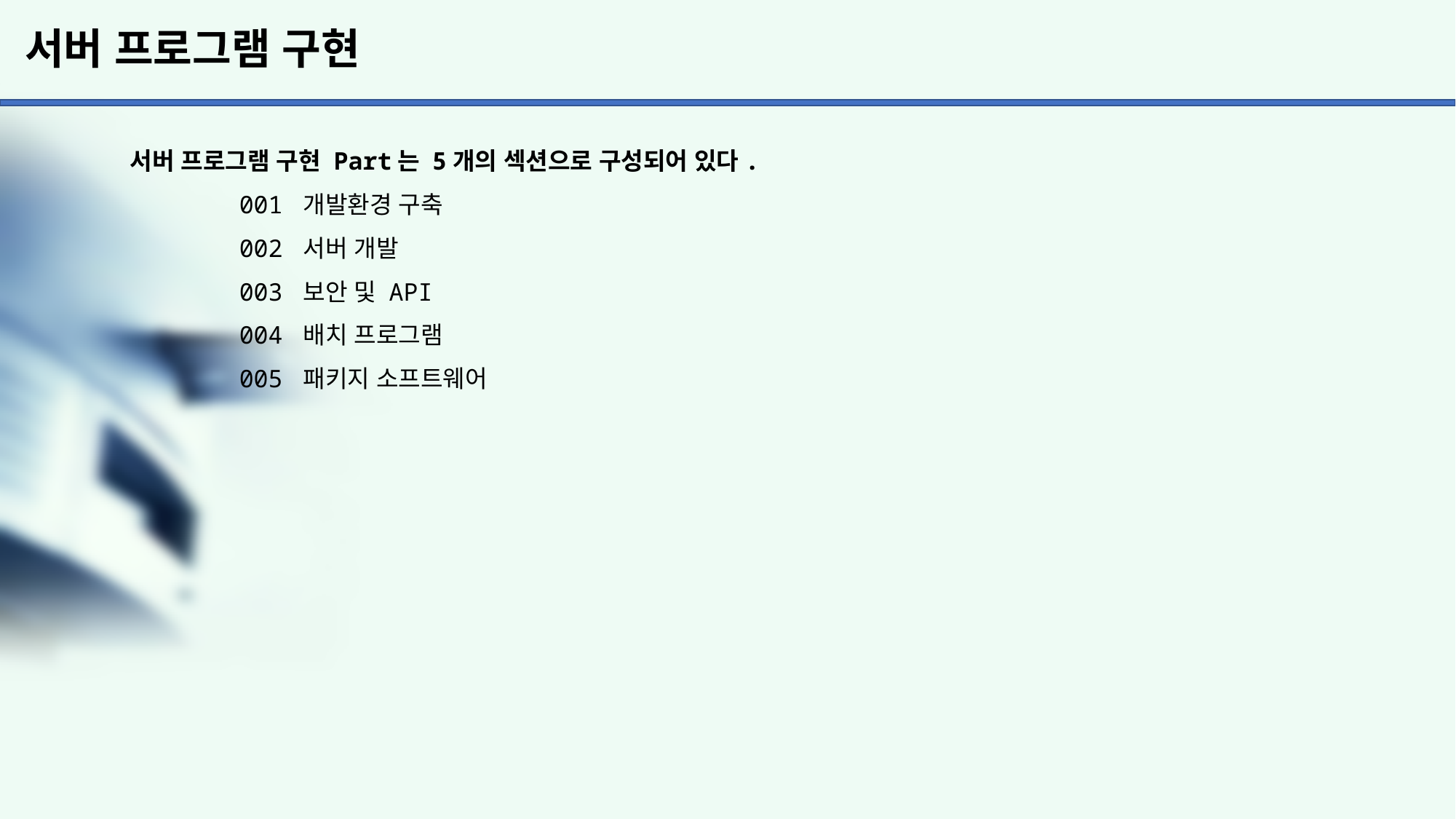

# 서버 프로그램 구현
서버 프로그램 구현 Part는 5개의 섹션으로 구성되어 있다.
	001 개발환경 구축
	002 서버 개발
	003 보안 및 API
	004 배치 프로그램
	005 패키지 소프트웨어